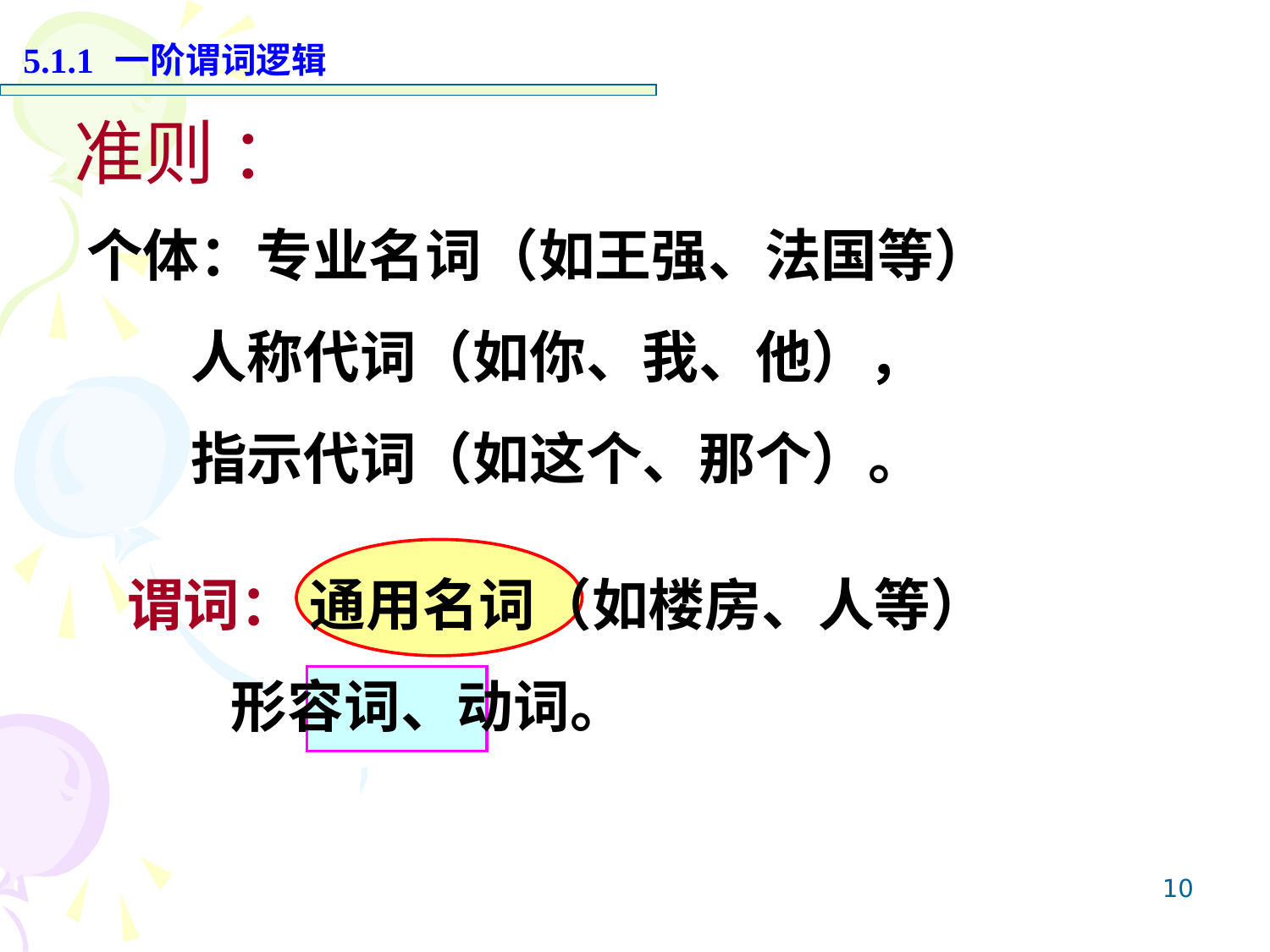

5.1.1 一阶谓词逻辑

准则 ：
个体：专业名词（如王强、法国等）
       人称代词（如你、我、他），
       指示代词（如这个、那个）。
谓词： 通用名词（如楼房、人等）
       形容词、动词。

10